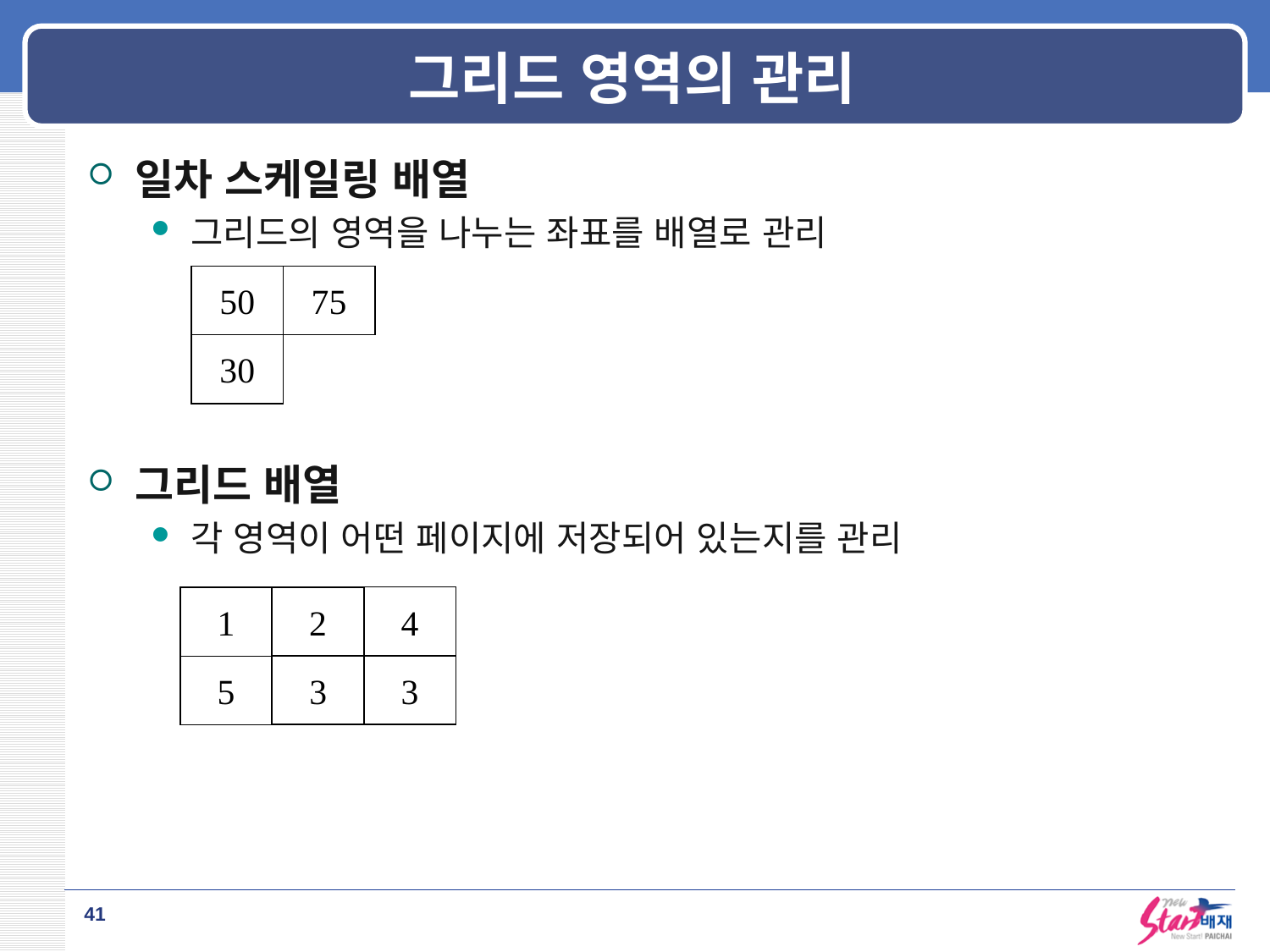

# 그리드 영역의 관리
일차 스케일링 배열
그리드의 영역을 나누는 좌표를 배열로 관리

그리드 배열
각 영역이 어떤 페이지에 저장되어 있는지를 관리

50
75
30
4
1
2
3
3
5
41